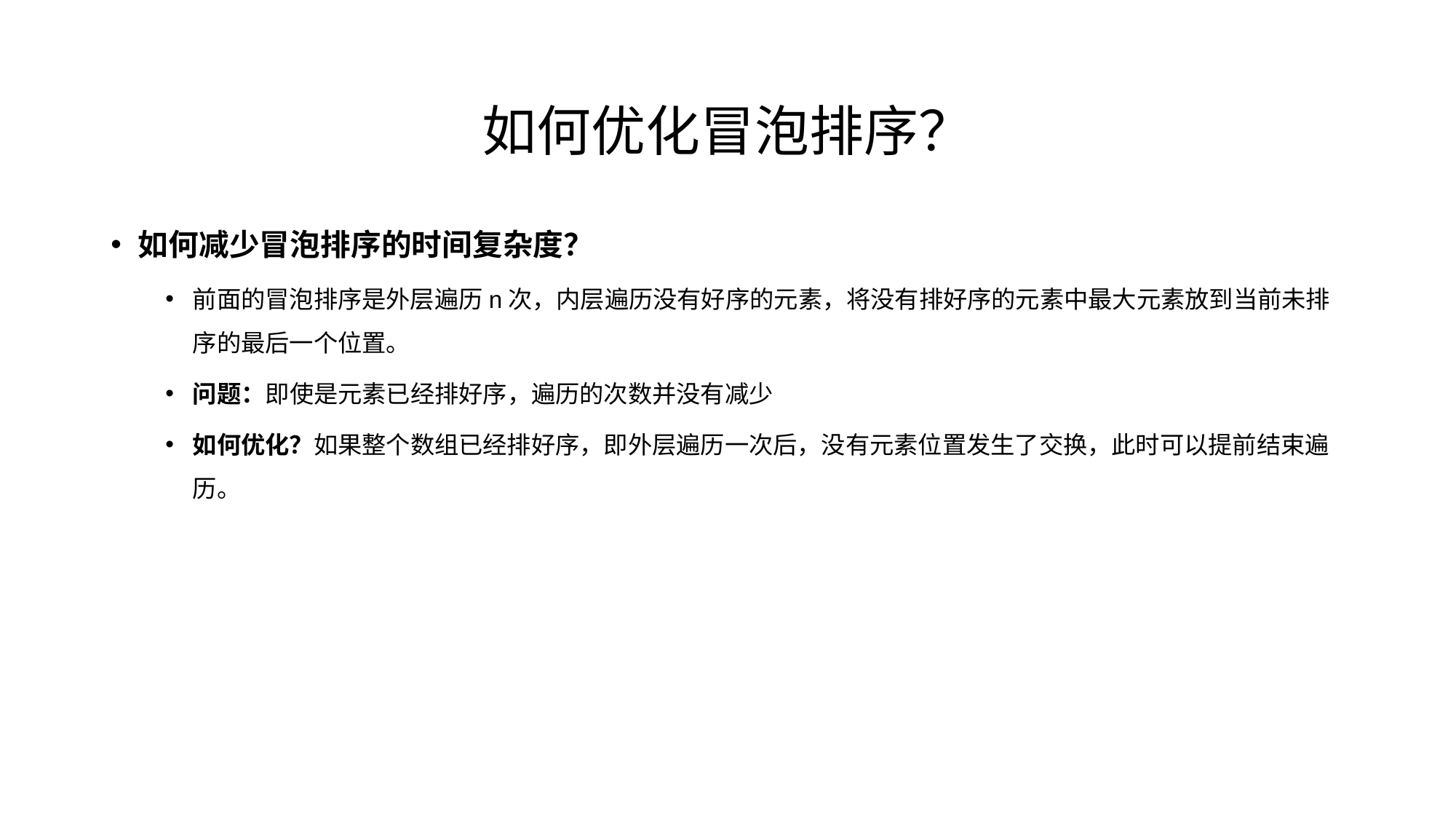

# 如何优化冒泡排序？
如何减少冒泡排序的时间复杂度？
前面的冒泡排序是外层遍历n次，内层遍历没有好序的元素，将没有排好序的元素中最大元素放到当前未排序的最后一个位置。
问题：即使是元素已经排好序，遍历的次数并没有减少
如何优化？如果整个数组已经排好序，即外层遍历一次后，没有元素位置发生了交换，此时可以提前结束遍历。